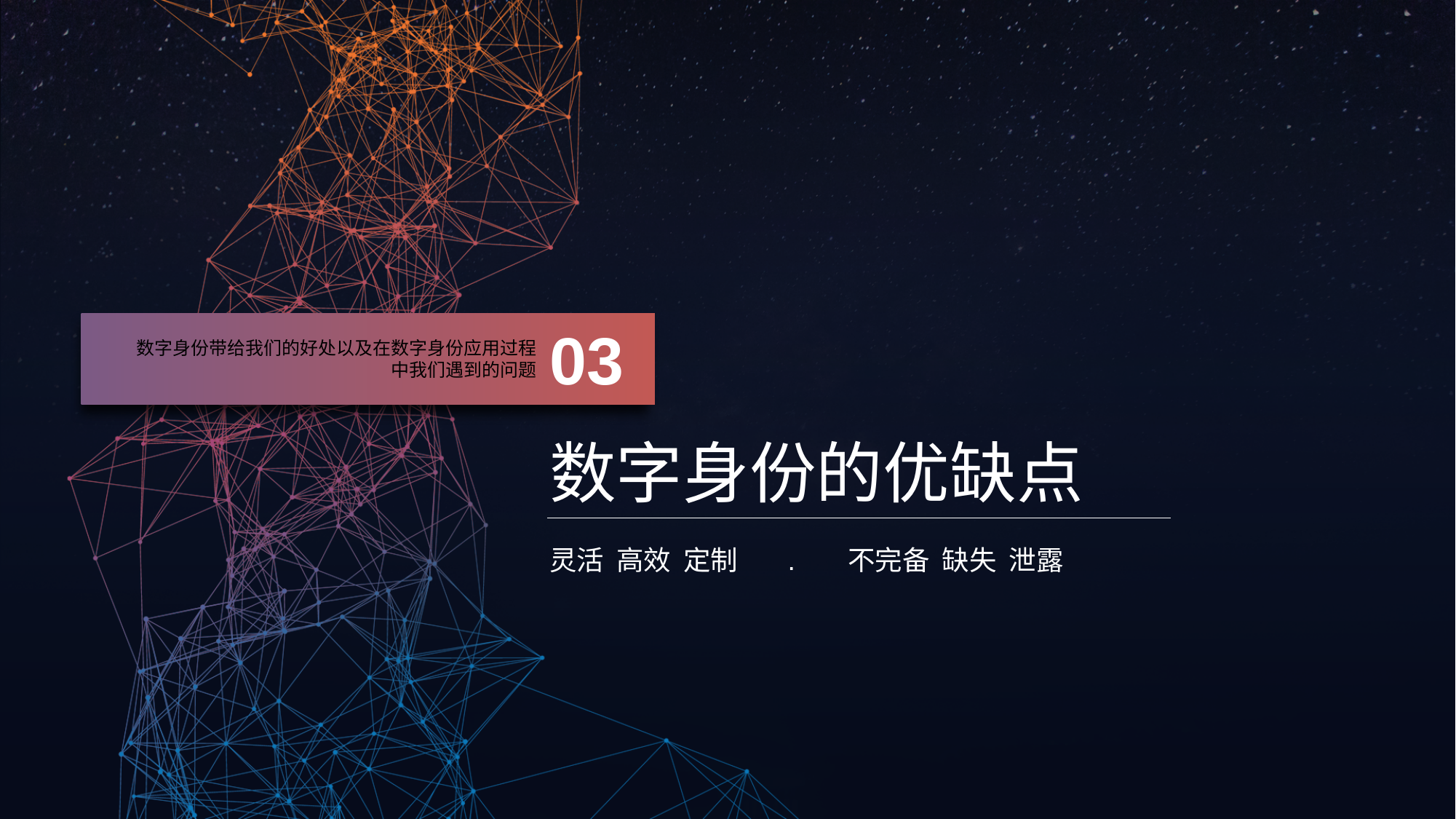

03

数字身份带给我们的好处以及在数字身份应用过程中我们遇到的问题
数字身份的优缺点
灵活  高效  定制       .      不完备  缺失  泄露